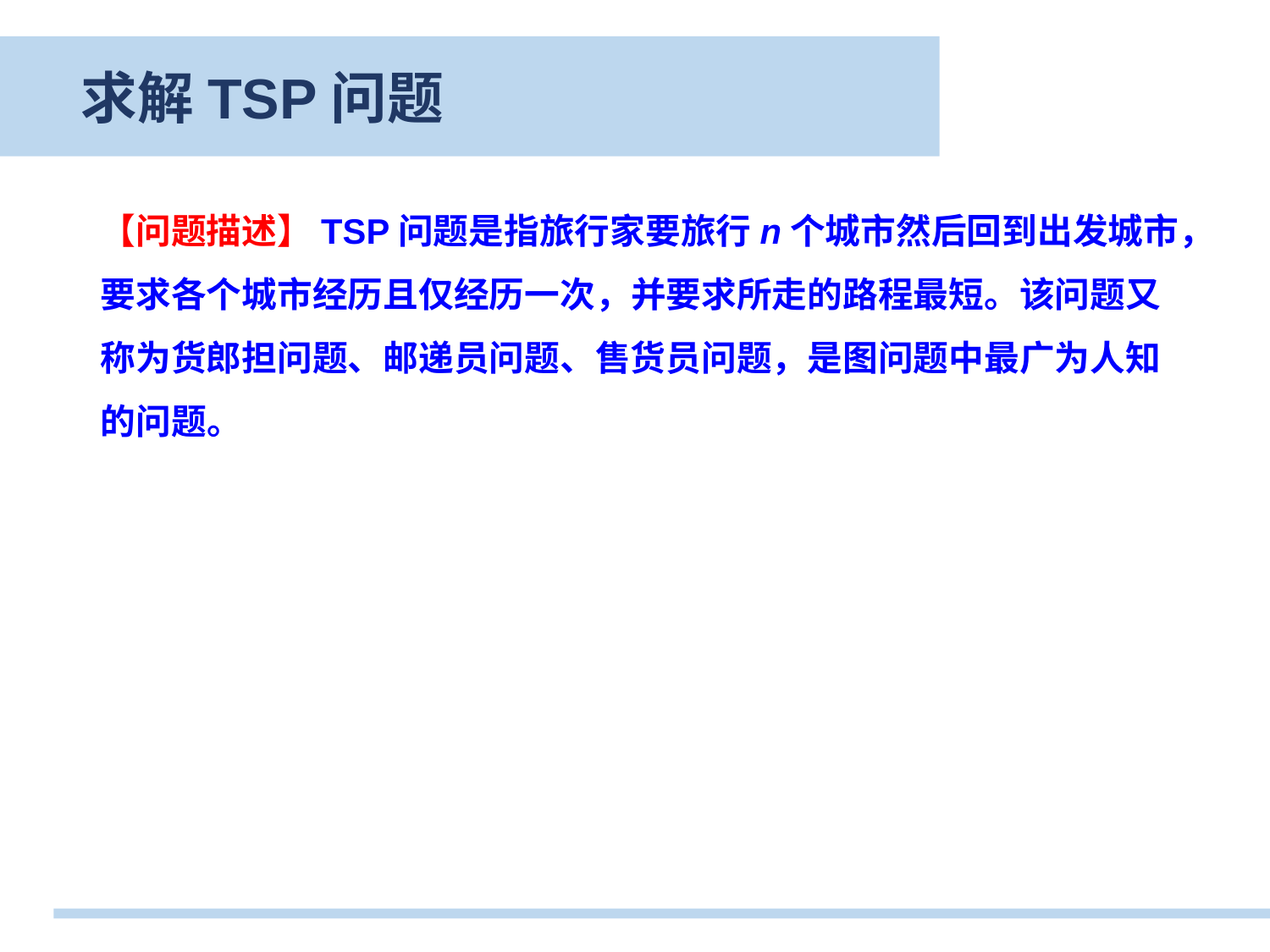

求解TSP问题
【问题描述】TSP问题是指旅行家要旅行n个城市然后回到出发城市，要求各个城市经历且仅经历一次，并要求所走的路程最短。该问题又称为货郎担问题、邮递员问题、售货员问题，是图问题中最广为人知的问题。